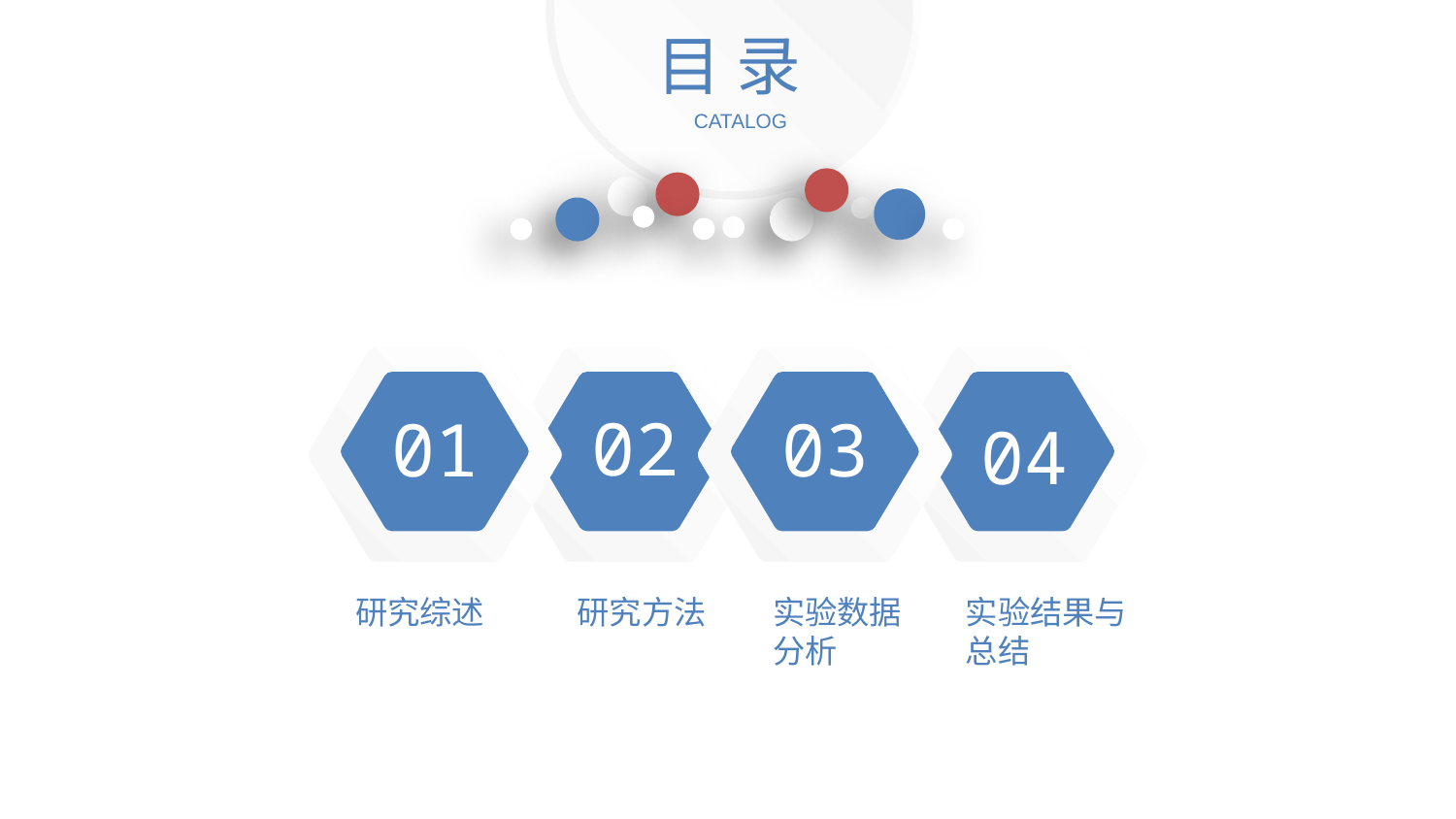

目 录
CATALOG

01

02

03

04
研究综述
研究方法
实验数据分析
实验结果与总结